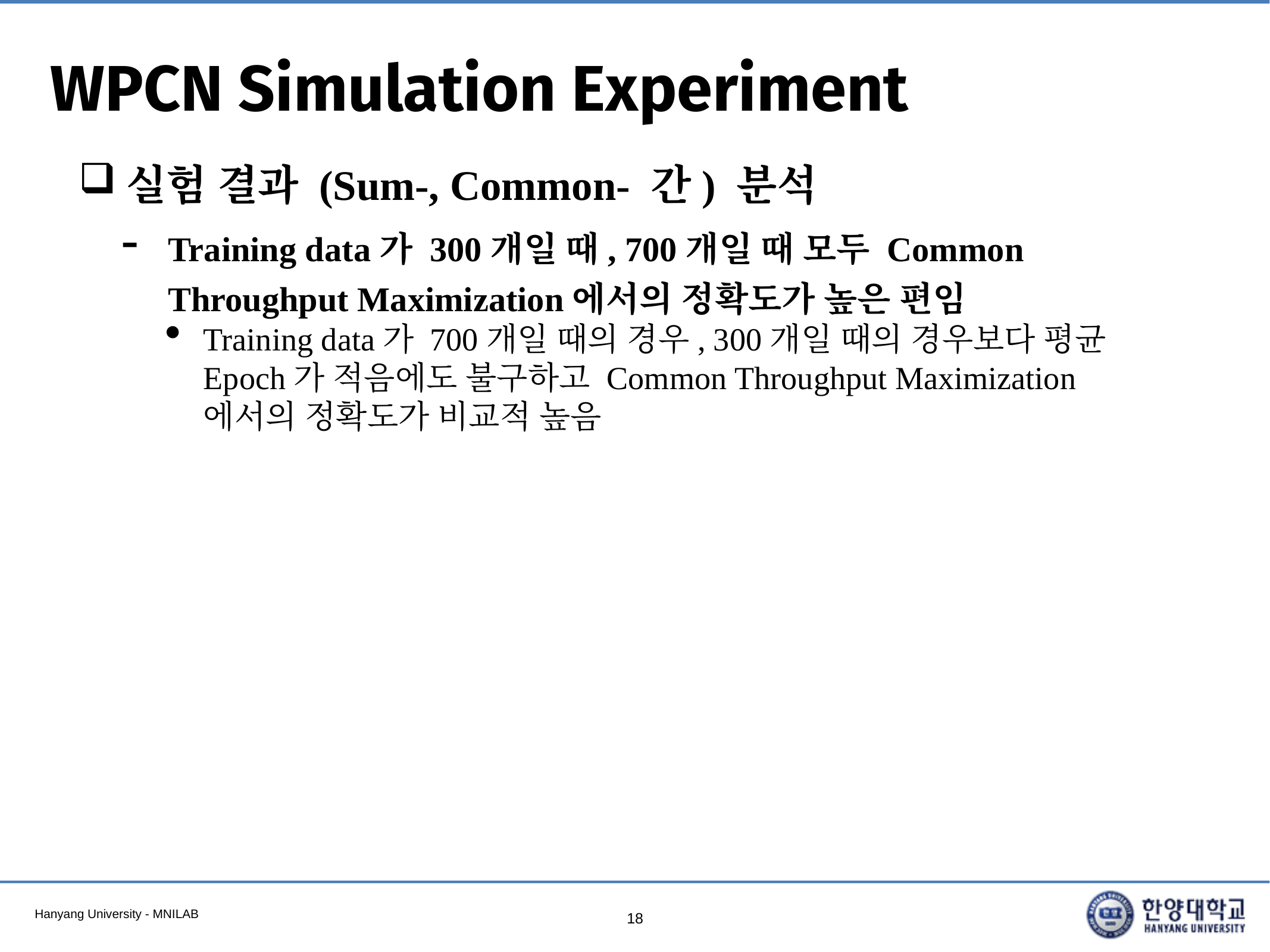

# WPCN Simulation Experiment
실험 결과 (Sum-, Common- 간) 분석
Training data가 300개일 때, 700개일 때 모두 Common Throughput Maximization에서의 정확도가 높은 편임
Training data가 700개일 때의 경우, 300개일 때의 경우보다 평균 Epoch가 적음에도 불구하고 Common Throughput Maximization에서의 정확도가 비교적 높음
18